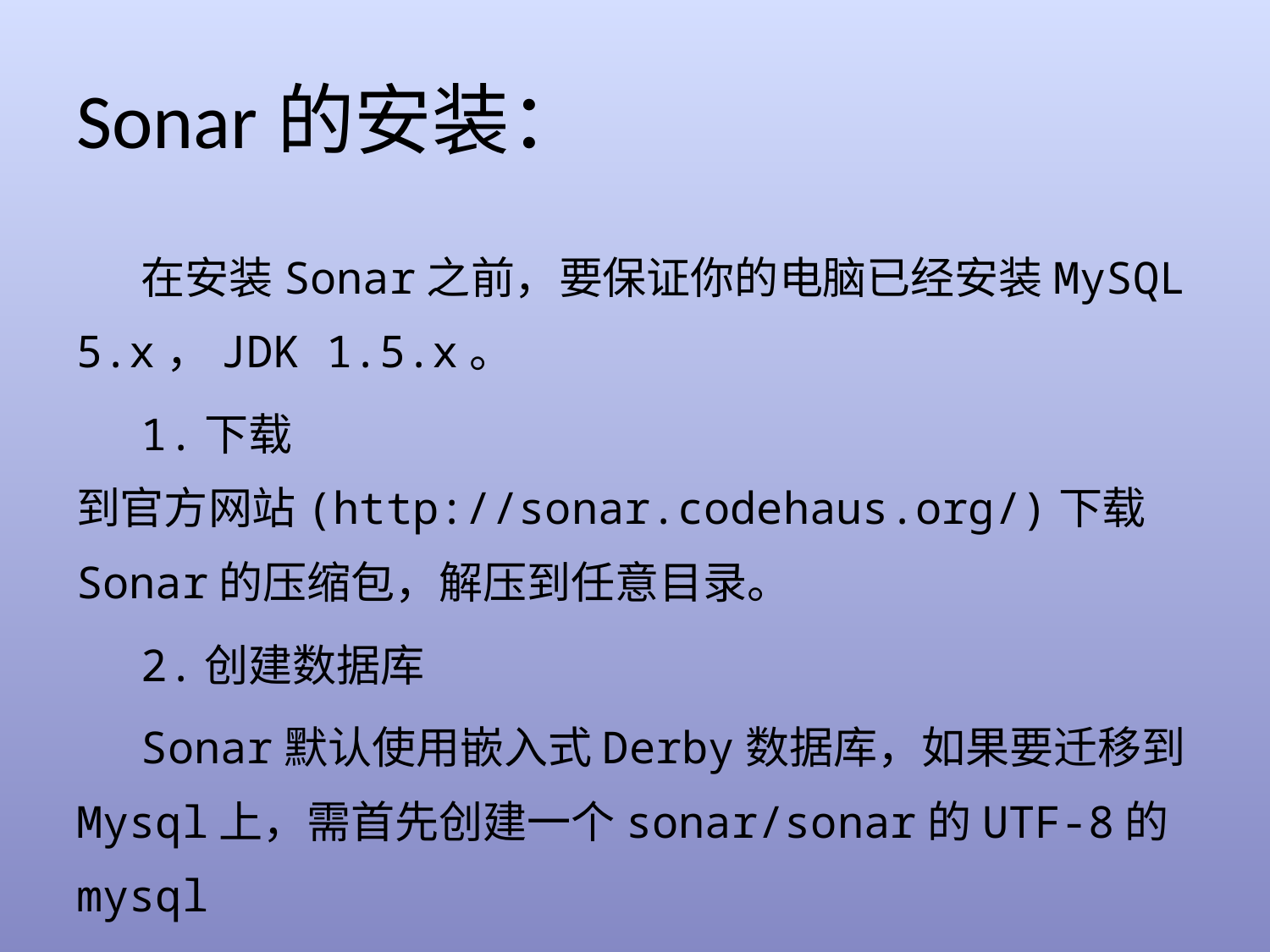

# Sonar的安装：
在安装Sonar之前，要保证你的电脑已经安装MySQL 5.x，JDK 1.5.x。
1.下载
到官方网站(http://sonar.codehaus.org/)下载Sonar的压缩包，解压到任意目录。
2.创建数据库
Sonar默认使用嵌入式Derby数据库，如果要迁移到Mysql上，需首先创建一个sonar/sonar的UTF-8的mysql